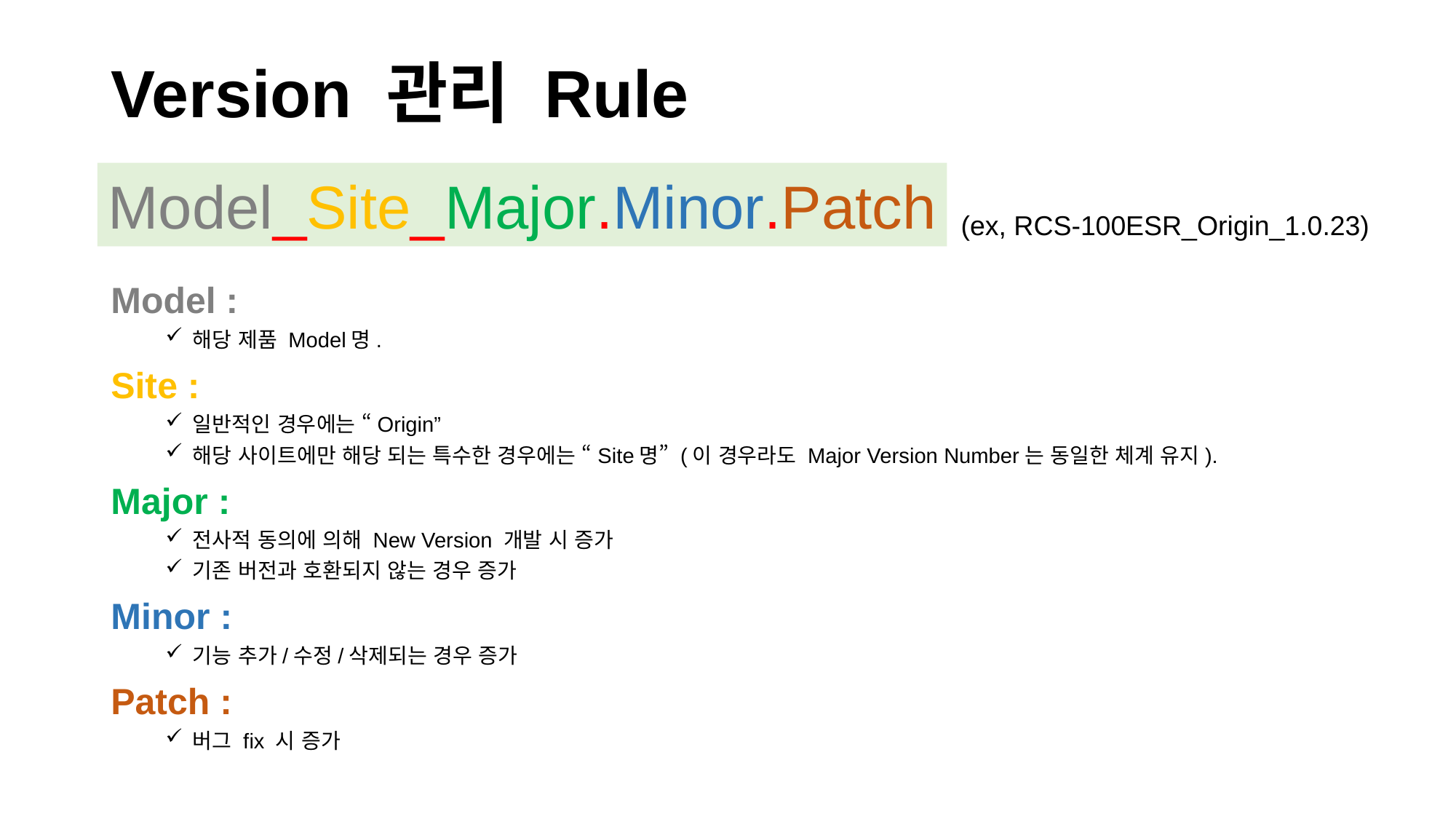

# Version 관리 Rule
Model_Site_Major.Minor.Patch
(ex, RCS-100ESR_Origin_1.0.23)
Model :
해당 제품 Model명.
Site :
일반적인 경우에는 “Origin”
해당 사이트에만 해당 되는 특수한 경우에는 “Site명” (이 경우라도 Major Version Number는 동일한 체계 유지).
Major :
전사적 동의에 의해 New Version 개발 시 증가
기존 버전과 호환되지 않는 경우 증가
Minor :
기능 추가/수정/삭제되는 경우 증가
Patch :
버그 fix 시 증가